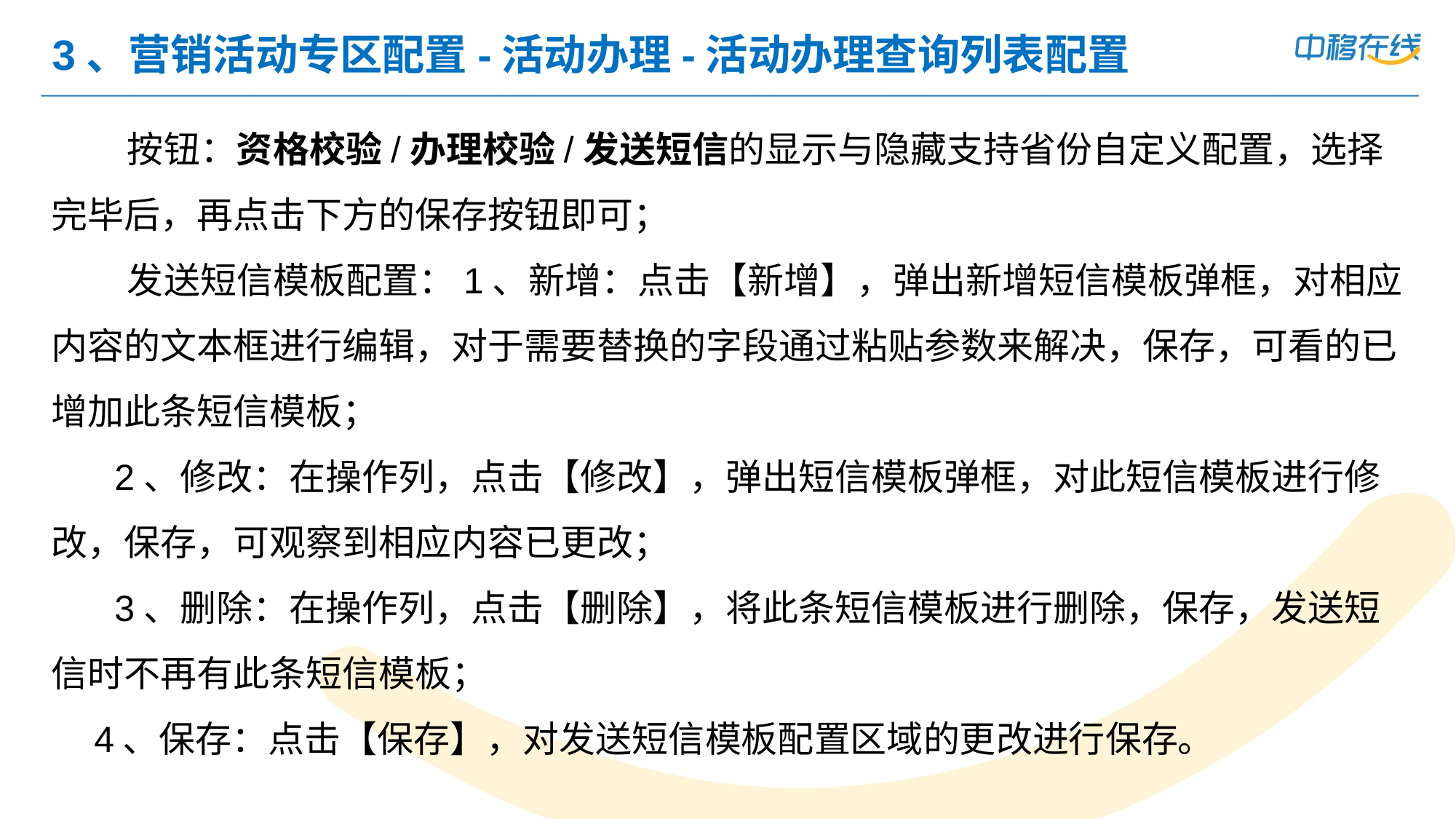

# 3、营销活动专区配置-活动办理-活动办理查询列表配置
   按钮：资格校验/办理校验/发送短信的显示与隐藏支持省份自定义配置，选择完毕后，再点击下方的保存按钮即可；
   发送短信模板配置：1、新增：点击【新增】，弹出新增短信模板弹框，对相应内容的文本框进行编辑，对于需要替换的字段通过粘贴参数来解决，保存，可看的已增加此条短信模板；
  2、修改：在操作列，点击【修改】，弹出短信模板弹框，对此短信模板进行修改，保存，可观察到相应内容已更改；
  3、删除：在操作列，点击【删除】，将此条短信模板进行删除，保存，发送短信时不再有此条短信模板；
4、保存：点击【保存】，对发送短信模板配置区域的更改进行保存。